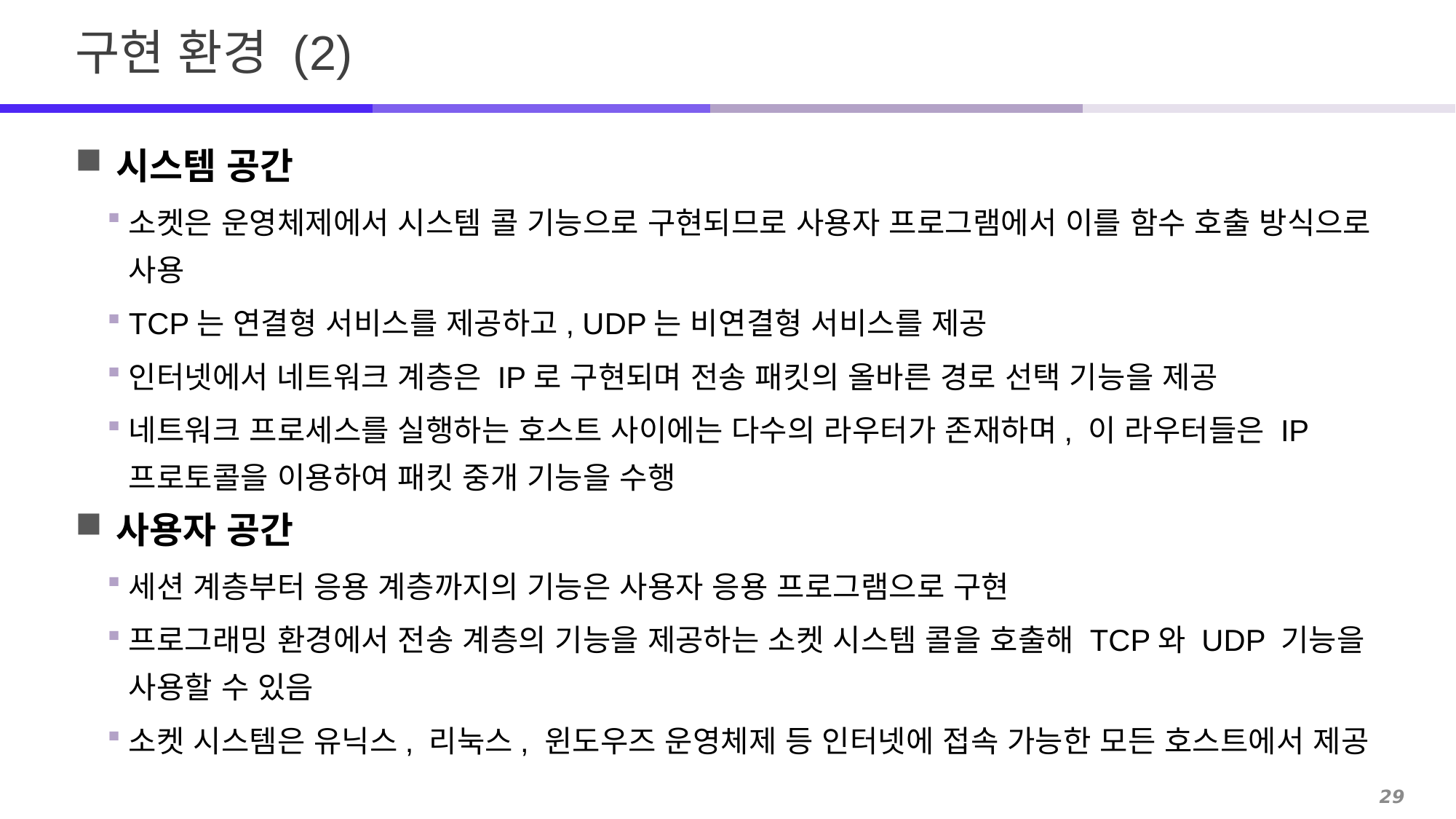

# 구현 환경 (2)
시스템 공간
소켓은 운영체제에서 시스템 콜 기능으로 구현되므로 사용자 프로그램에서 이를 함수 호출 방식으로 사용
TCP는 연결형 서비스를 제공하고, UDP는 비연결형 서비스를 제공
인터넷에서 네트워크 계층은 IP로 구현되며 전송 패킷의 올바른 경로 선택 기능을 제공
네트워크 프로세스를 실행하는 호스트 사이에는 다수의 라우터가 존재하며, 이 라우터들은 IP 프로토콜을 이용하여 패킷 중개 기능을 수행
사용자 공간
세션 계층부터 응용 계층까지의 기능은 사용자 응용 프로그램으로 구현
프로그래밍 환경에서 전송 계층의 기능을 제공하는 소켓 시스템 콜을 호출해 TCP와 UDP 기능을 사용할 수 있음
소켓 시스템은 유닉스, 리눅스, 윈도우즈 운영체제 등 인터넷에 접속 가능한 모든 호스트에서 제공